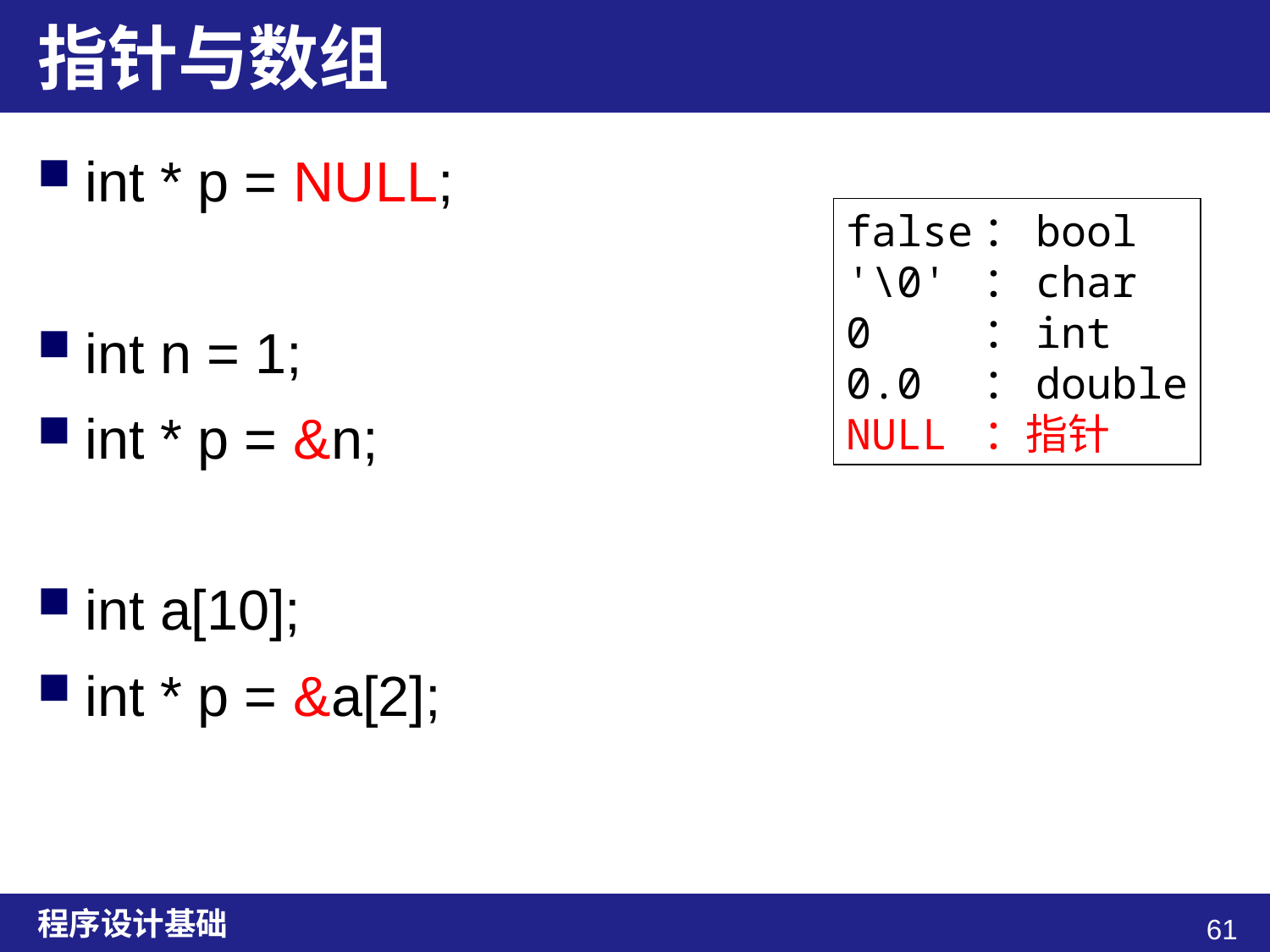

# 指针与数组
int * p = NULL;

int n = 1;
int * p = &n;

int a[10];
int * p = &a[2];
false：bool
'\0' ：char
0    ：int
0.0  ：double
NULL ：指针